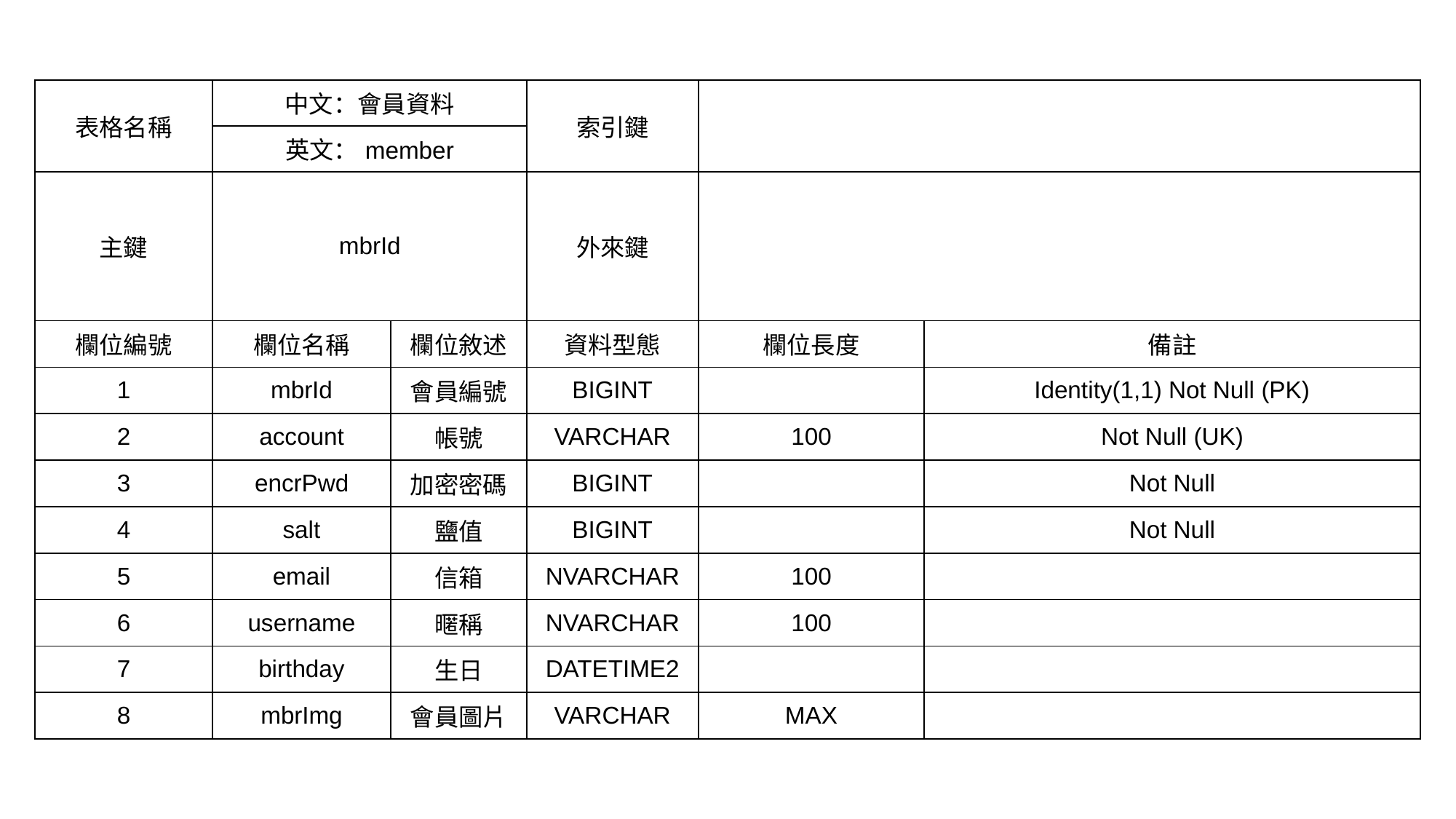

| 表格名稱 | 中文：會員資料 |  | 索引鍵 |  |  |
| --- | --- | --- | --- | --- | --- |
|  | 英文：member |  |  |  |  |
| 主鍵 | mbrId |  | 外來鍵 |  |  |
| 欄位編號 | 欄位名稱 | 欄位敘述 | 資料型態 | 欄位長度 | 備註 |
| 1 | mbrId | 會員編號 | BIGINT |  | Identity(1,1) Not Null (PK) |
| 2 | account | 帳號 | VARCHAR | 100 | Not Null (UK) |
| 3 | encrPwd | 加密密碼 | BIGINT |  | Not Null |
| 4 | salt | 鹽值 | BIGINT |  | Not Null |
| 5 | email | 信箱 | NVARCHAR | 100 |  |
| 6 | username | 暱稱 | NVARCHAR | 100 |  |
| 7 | birthday | 生日 | DATETIME2 |  |  |
| 8 | mbrImg | 會員圖片 | VARCHAR | MAX |  |